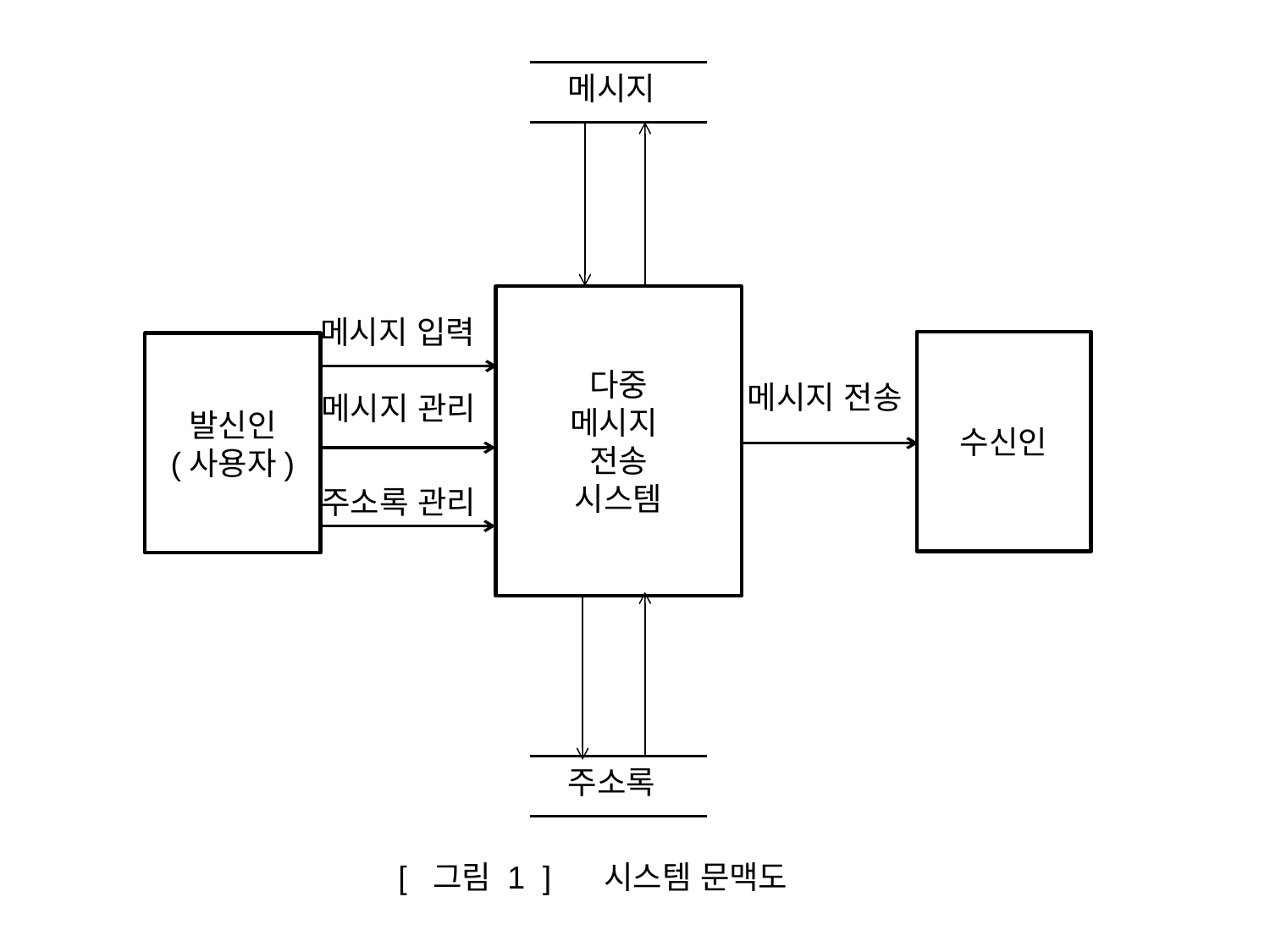

메시지
다중
메시지
전송
시스템
메시지 입력
수신인
발신인
(사용자)
메시지 전송
메시지 관리
주소록 관리
  주소록
[  그림 1  ]     시스템 문맥도